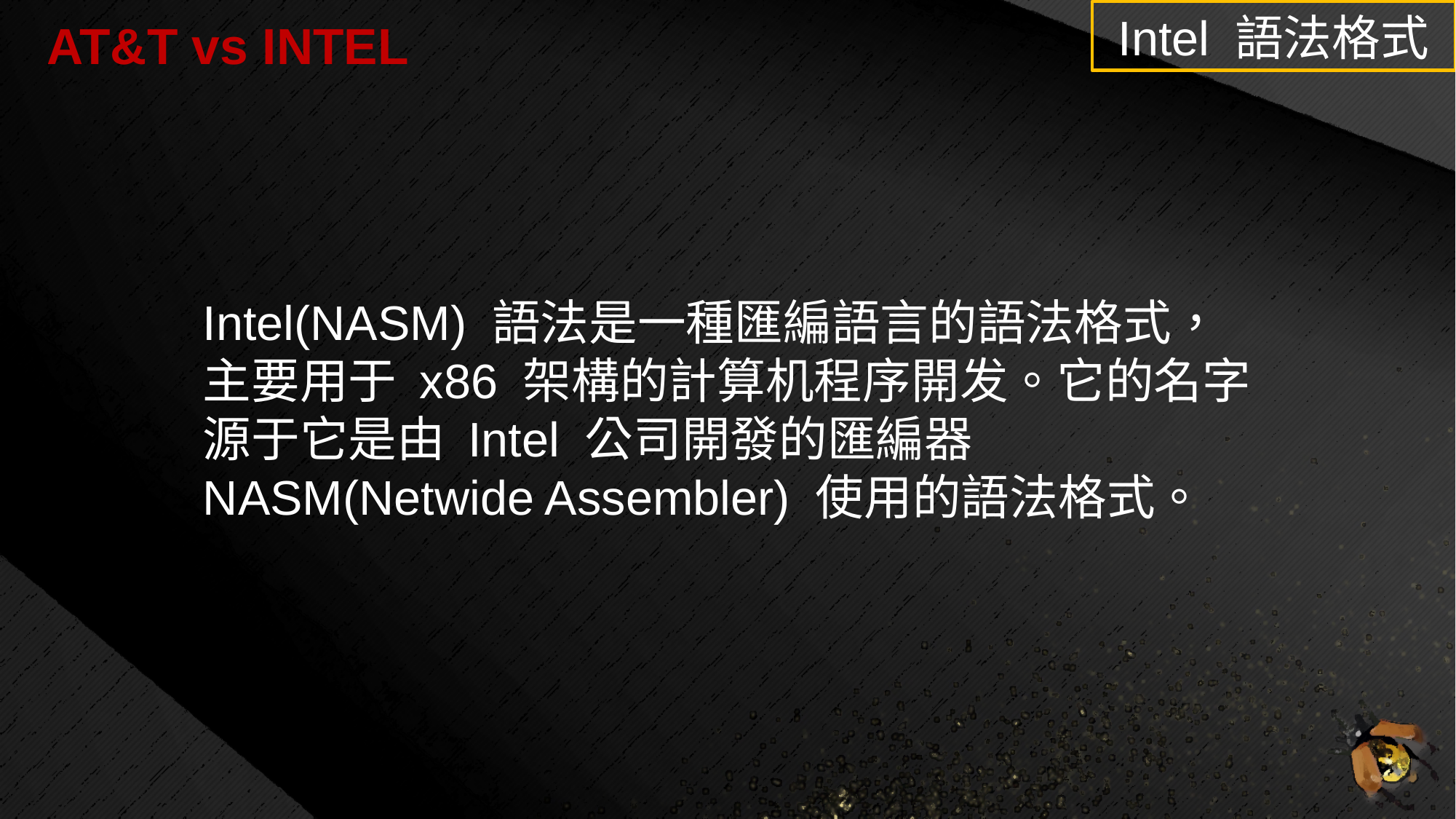

AT&T vs INTEL
Intel 語法格式
Intel(NASM) 語法是一種匯編語言的語法格式，主要用于 x86 架構的計算机程序開发。它的名字源于它是由 Intel 公司開發的匯編器 NASM(Netwide Assembler) 使用的語法格式。